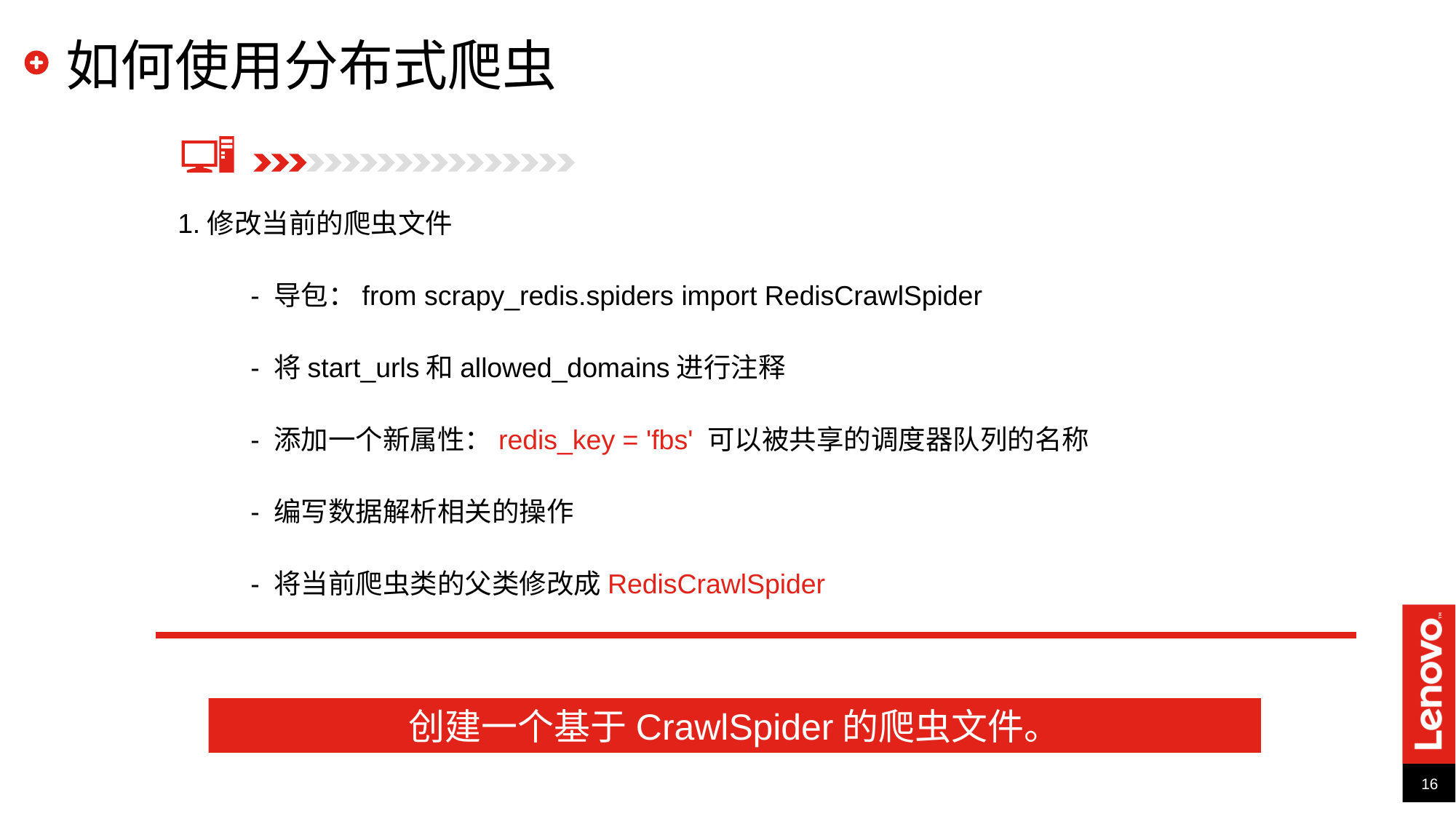

# 如何使用分布式爬虫

1.修改当前的爬虫文件

- 导包：from scrapy_redis.spiders import RedisCrawlSpider

- 将start_urls和allowed_domains进行注释

- 添加一个新属性：redis_key = 'fbs' 可以被共享的调度器队列的名称

- 编写数据解析相关的操作

- 将当前爬虫类的父类修改成RedisCrawlSpider
创建一个基于CrawlSpider的爬虫文件。